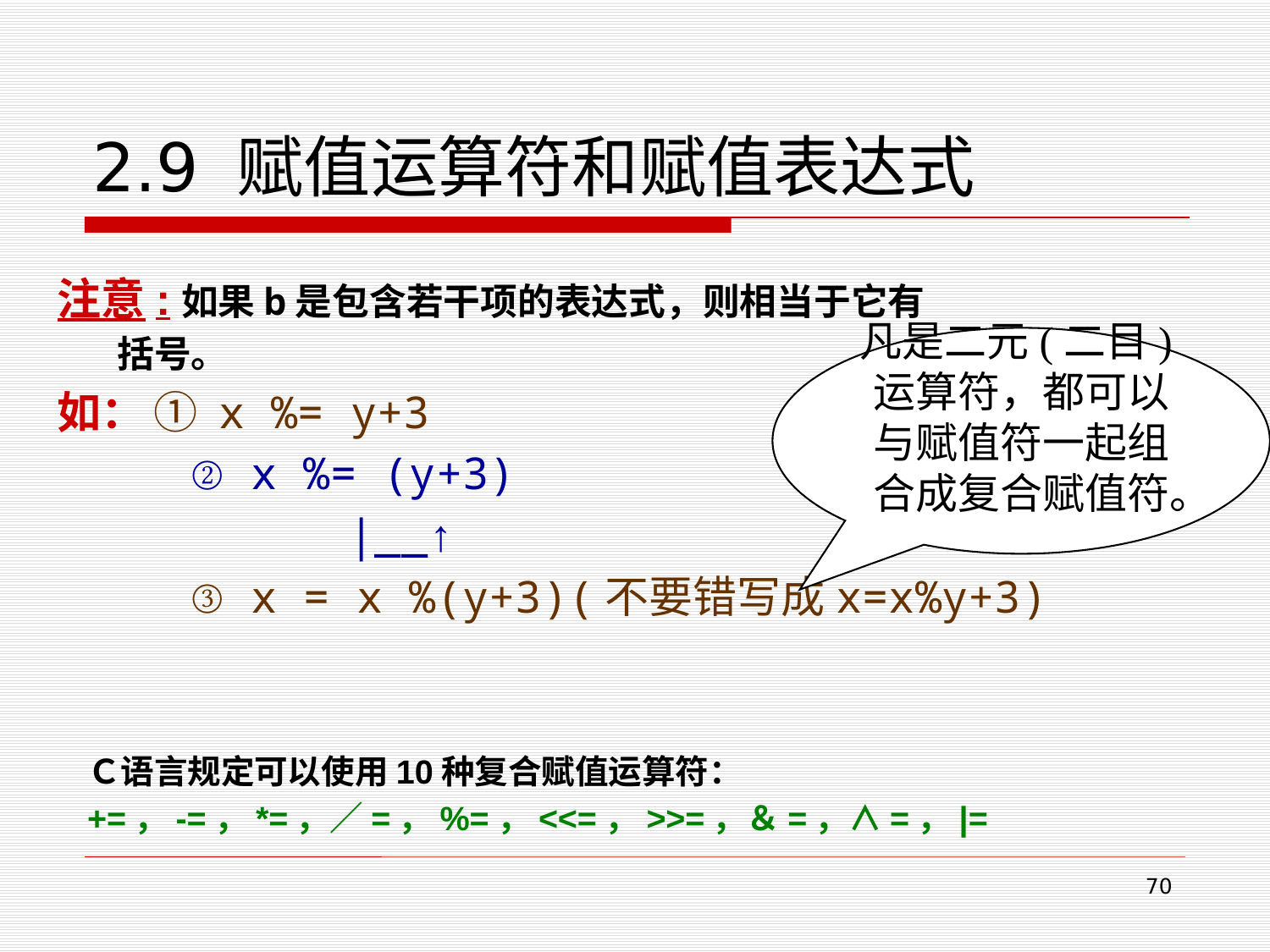

# 2.9 赋值运算符和赋值表达式
注意:如果b是包含若干项的表达式，则相当于它有
      括号。
如： ① x %= y+3
      ② x %= (y+3)
           |__↑
      ③ x = x %(y+3)(不要错写成x=x%y+3)

凡是二元(二目)运算符，都可以与赋值符一起组合成复合赋值符。
Ｃ语言规定可以使用10种复合赋值运算符：
+=，-=，*=，／=，%=，<<=，>>=，＆=，∧=，|=
70